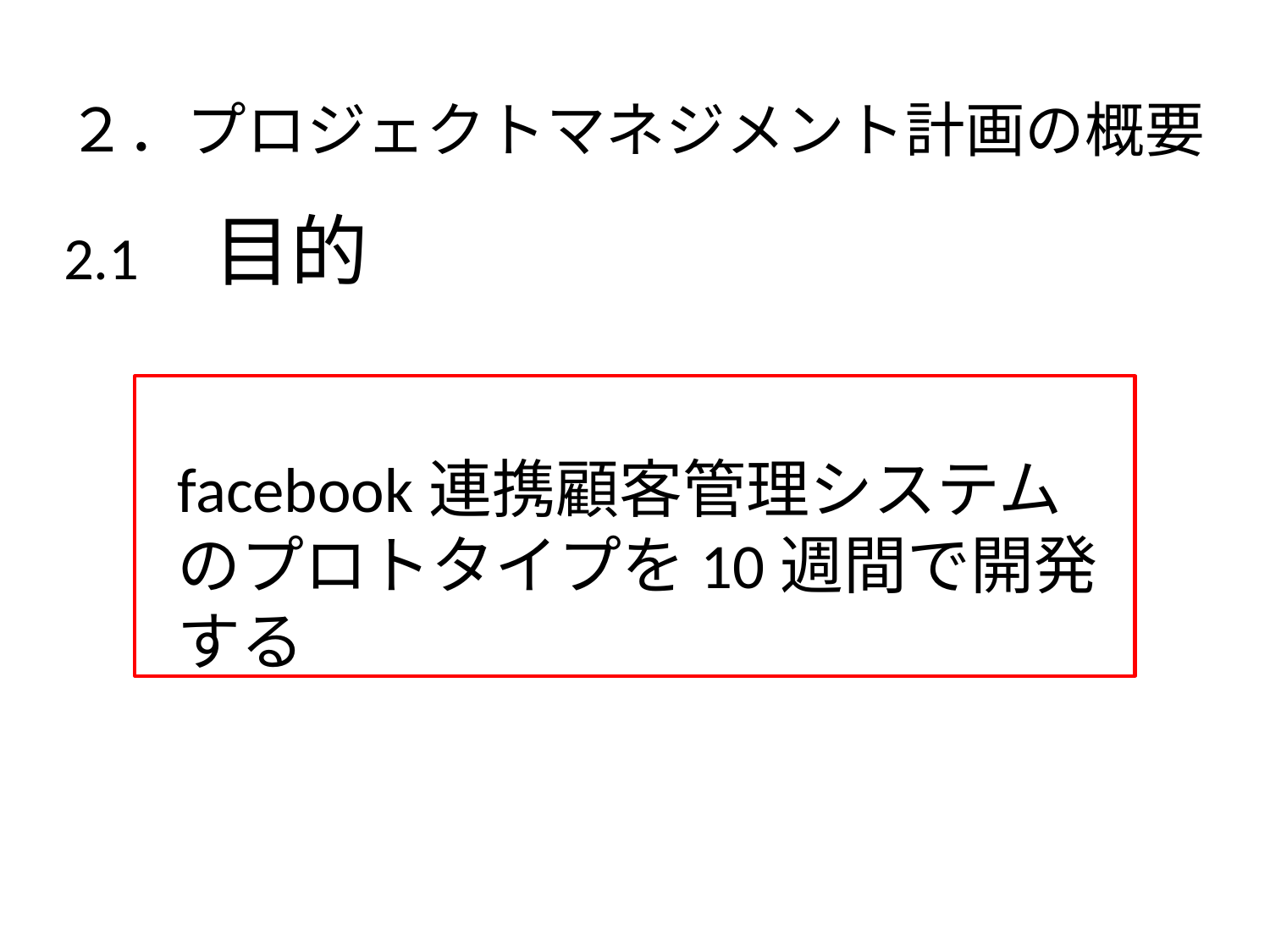

# ２．プロジェクトマネジメント計画の概要
2.1　目的

facebook連携顧客管理システムのプロトタイプを10週間で開発する